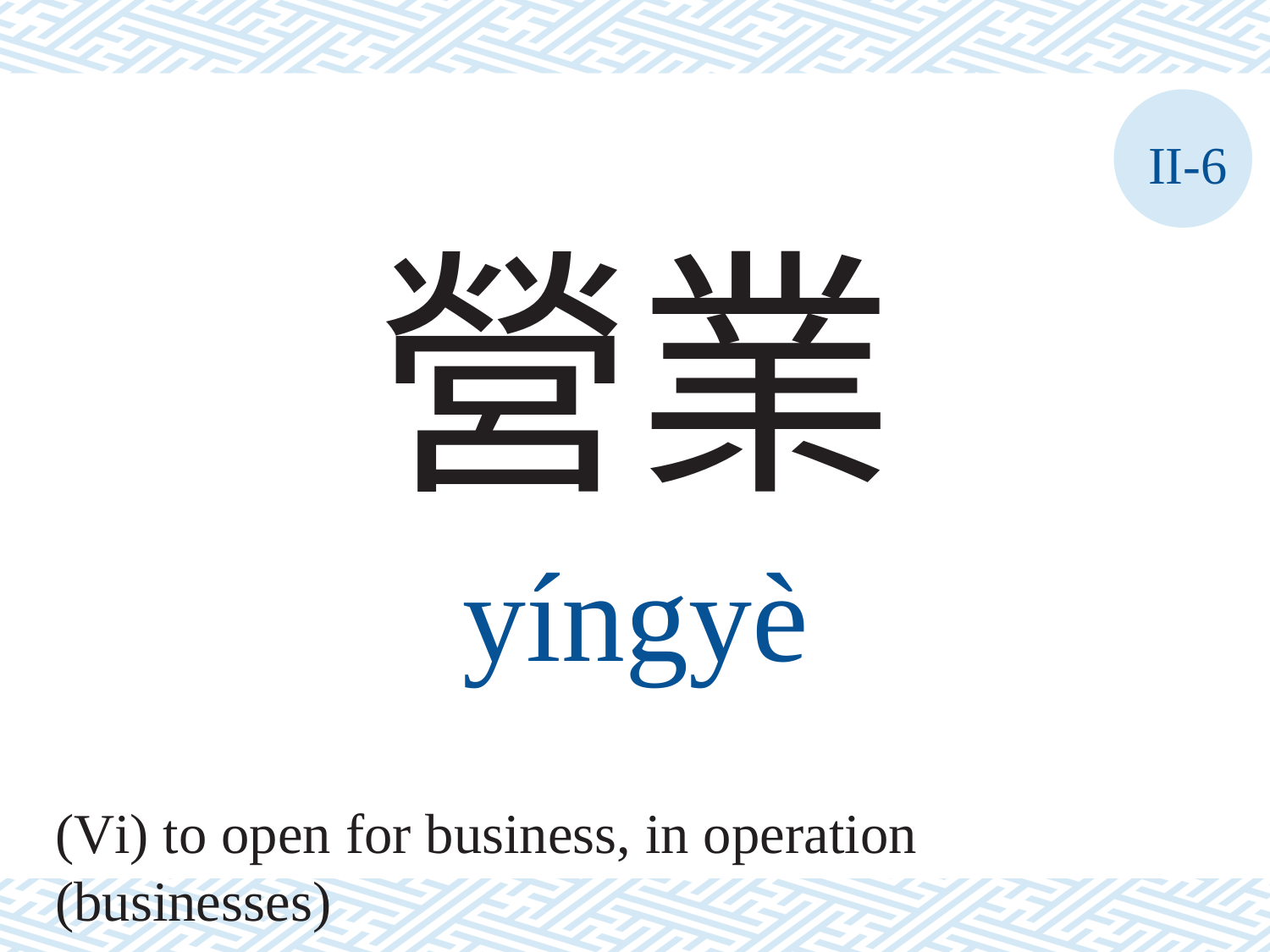

II-6
營業
yíngyè
(Vi) to open for business, in operation (businesses)